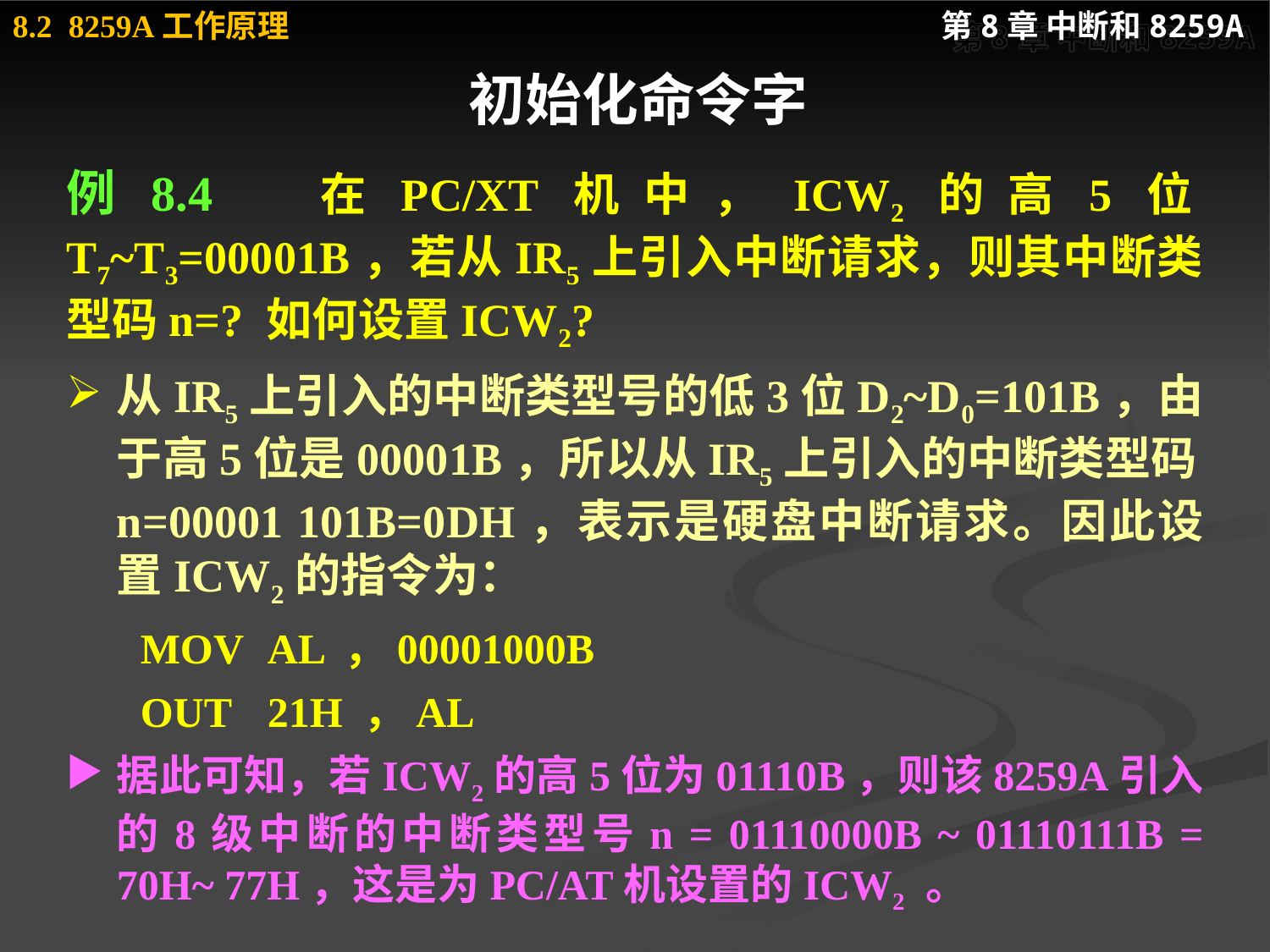

# 初始化命令字
例8.4  在PC/XT机中，ICW2的高5位T7~T3=00001B，若从IR5上引入中断请求，则其中断类型码n=? 如何设置ICW2?
从IR5上引入的中断类型号的低3位D2~D0=101B，由于高5位是00001B，所以从IR5上引入的中断类型码n=00001 101B=0DH，表示是硬盘中断请求。因此设置ICW2的指令为：
	MOV	AL ，00001000B
	OUT 	21H ，AL
据此可知，若ICW2的高5位为01110B，则该8259A引入的8级中断的中断类型号n = 01110000B ~ 01110111B = 70H~ 77H，这是为PC/AT机设置的ICW2 。